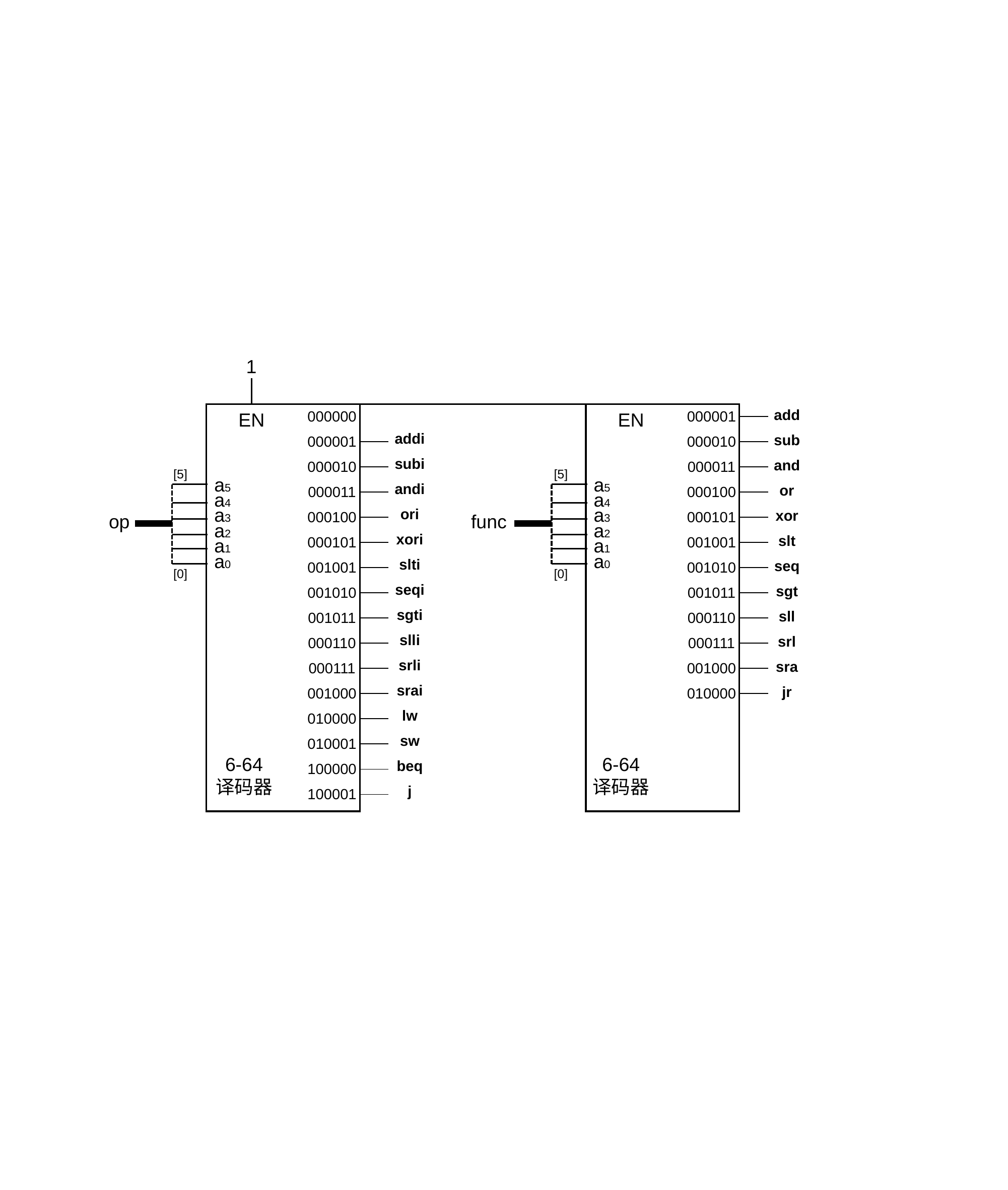

1
| add |
| --- |
| sub |
| and |
| or |
| xor |
| slt |
| seq |
| sgt |
| sll |
| srl |
| sra |
| jr |
| 000000 |
| --- |
| 000001 |
| 000010 |
| 000011 |
| 000100 |
| 000101 |
| 001001 |
| 001010 |
| 001011 |
| 000110 |
| 000111 |
| 001000 |
| 010000 |
| 010001 |
| 100000 |
| 100001 |
| 000001 |
| --- |
| 000010 |
| 000011 |
| 000100 |
| 000101 |
| 001001 |
| 001010 |
| 001011 |
| 000110 |
| 000111 |
| 001000 |
| 010000 |

EN
EN

|  |
| --- |
|  |
|  |
|  |
|  |
|  |
|  |
|  |
|  |
|  |
|  |
|  |
|  |
|  |
|  |
|  |
|  |
| --- |
|  |
|  |
|  |
|  |
|  |
|  |
|  |
|  |
|  |
|  |
| addi |
| --- |
| subi |
| andi |
| ori |
| xori |
| slti |
| seqi |
| sgti |
| slli |
| srli |
| srai |
| lw |
| sw |
| beq |
| j |
[5]
[5]
a5
a5
a4
a4
a3
a3
op
func
a2
a2
a1
a1
a0
a0
[0]
[0]
6-64
译码器
6-64
译码器